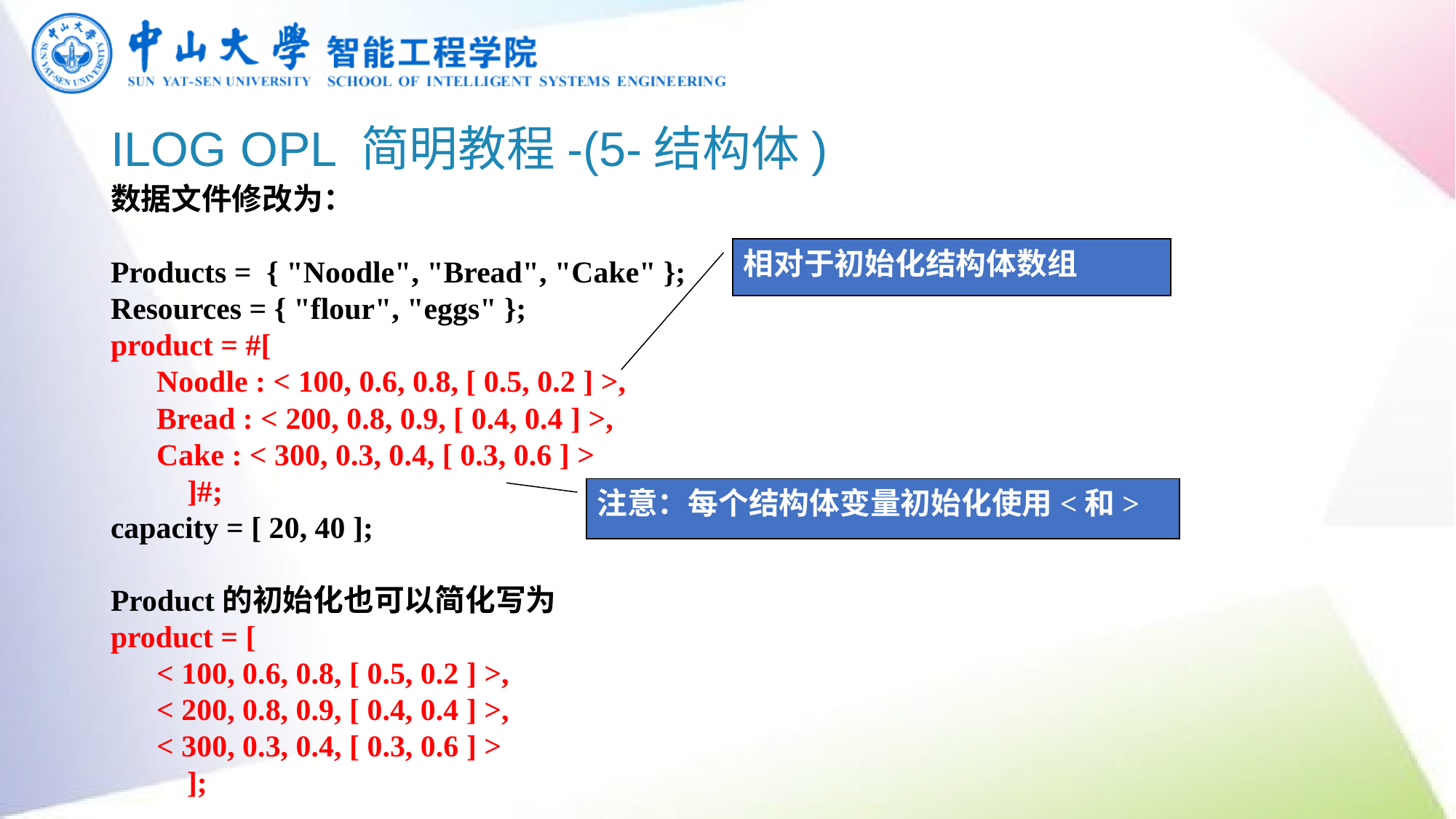

# ILOG OPL 简明教程-(5-结构体)
数据文件修改为：

Products =  { "Noodle", "Bread", "Cake" };
Resources = { "flour", "eggs" };
product = #[
      Noodle : < 100, 0.6, 0.8, [ 0.5, 0.2 ] >,
      Bread : < 200, 0.8, 0.9, [ 0.4, 0.4 ] >,
      Cake : < 300, 0.3, 0.4, [ 0.3, 0.6 ] >
          ]#;
capacity = [ 20, 40 ];

Product的初始化也可以简化写为
product = [
      < 100, 0.6, 0.8, [ 0.5, 0.2 ] >,
      < 200, 0.8, 0.9, [ 0.4, 0.4 ] >,
      < 300, 0.3, 0.4, [ 0.3, 0.6 ] >
          ];
相对于初始化结构体数组
注意：每个结构体变量初始化使用<和>